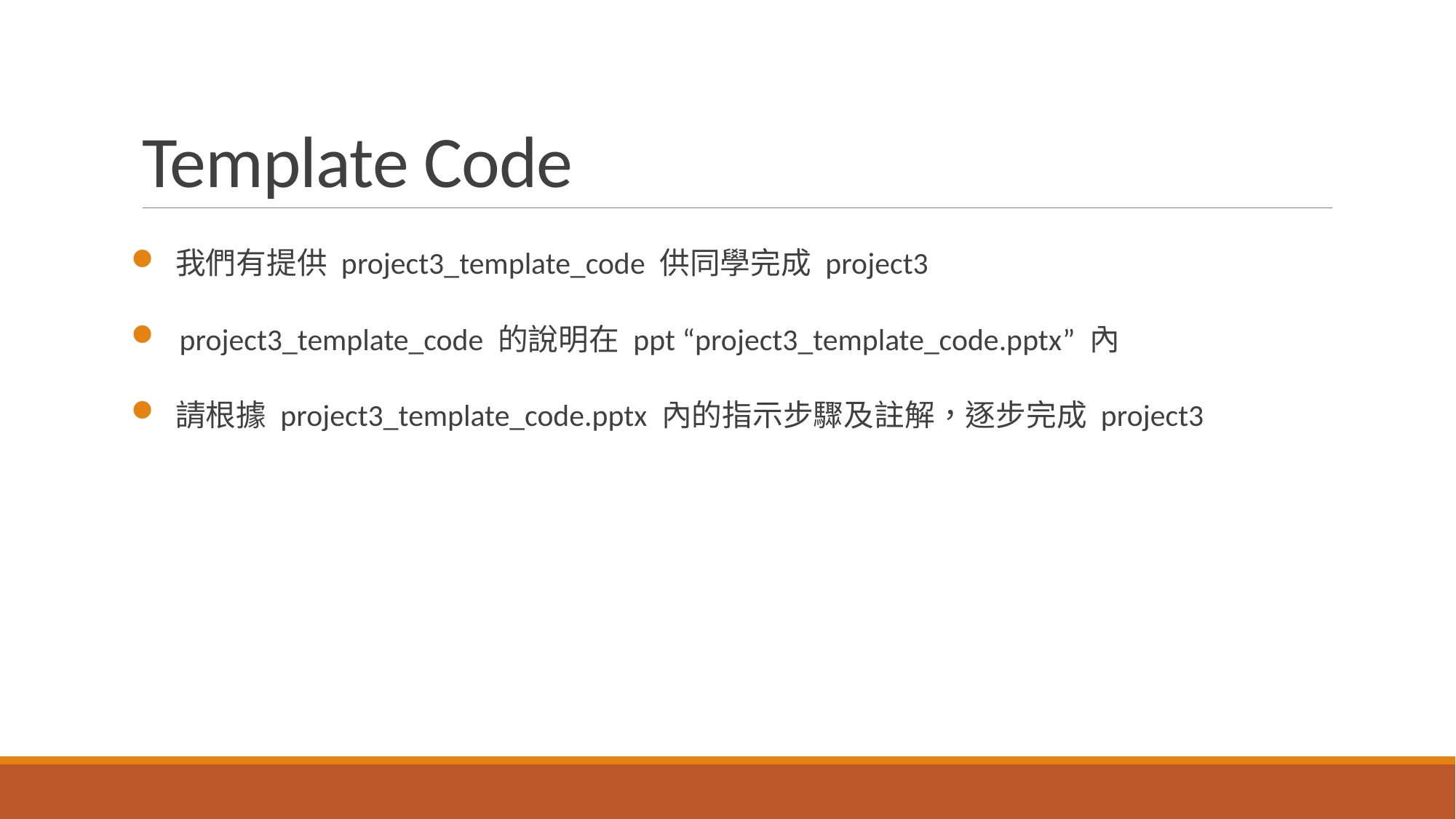

# Template Code
 我們有提供 project3_template_code 供同學完成 project3
 project3_template_code 的說明在 ppt “project3_template_code.pptx” 內
 請根據 project3_template_code.pptx 內的指示步驟及註解，逐步完成 project3